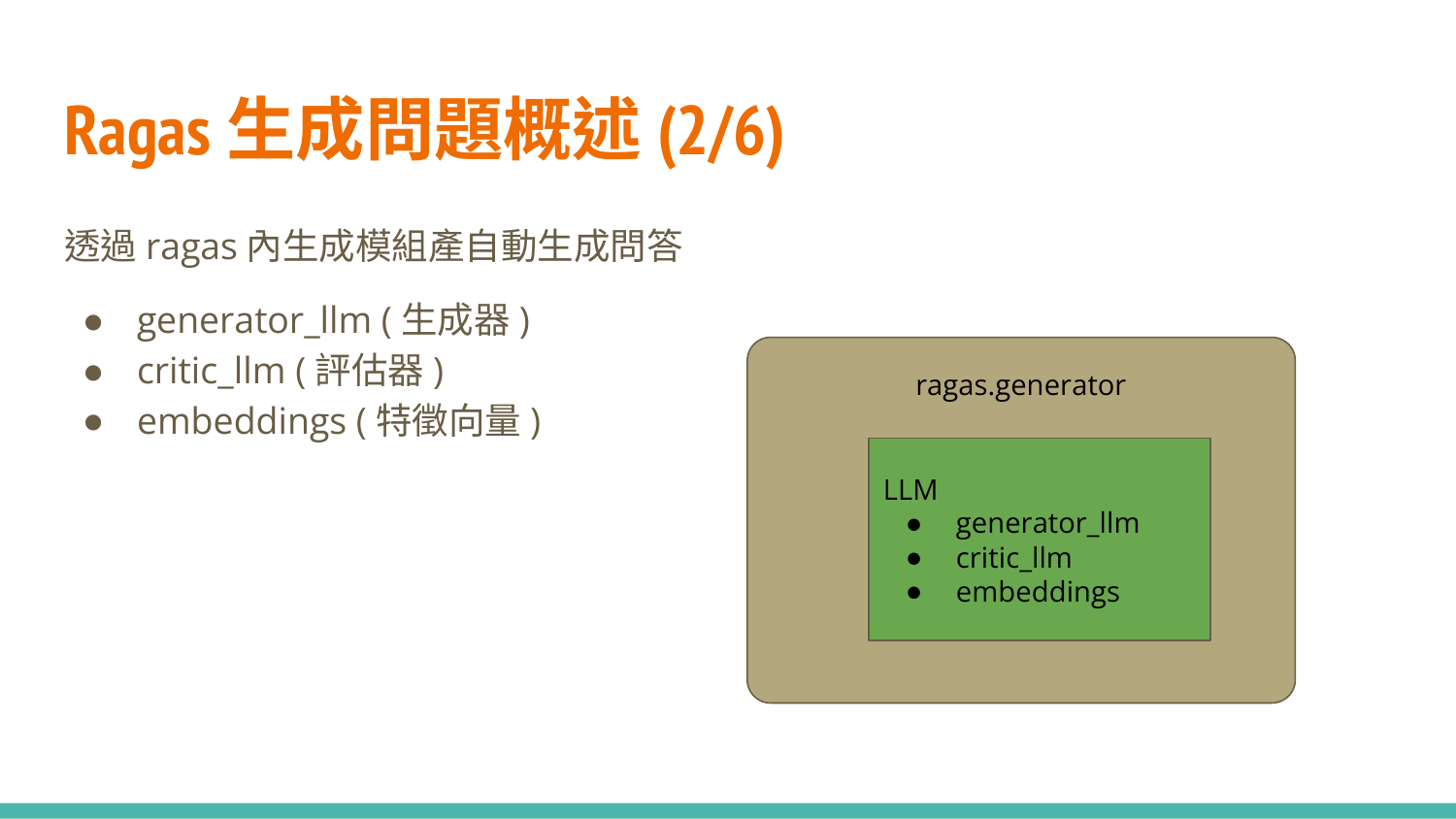

# Ragas生成問題概述(2/6)
透過ragas內生成模組產自動生成問答
generator_llm (生成器)
critic_llm (評估器)
embeddings (特徵向量)
ragas.generator

LLM
generator_llm
critic_llm
embeddings